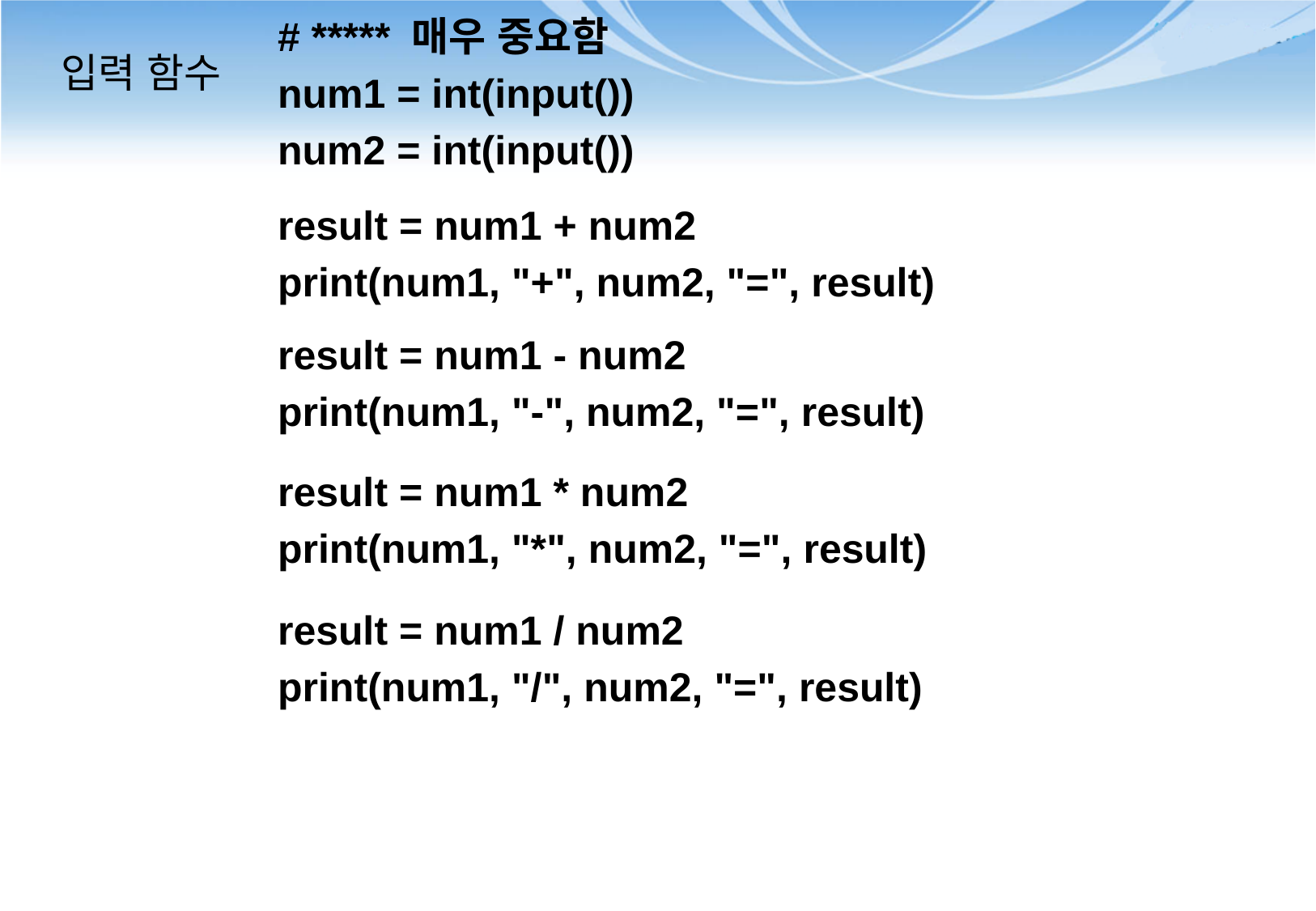

# ***** 매우 중요함
num1 = int(input())
num2 = int(input())

result = num1 + num2
print(num1, "+", num2, "=", result)

result = num1 - num2
print(num1, "-", num2, "=", result)

result = num1 * num2
print(num1, "*", num2, "=", result)

result = num1 / num2
print(num1, "/", num2, "=", result)
# 입력 함수